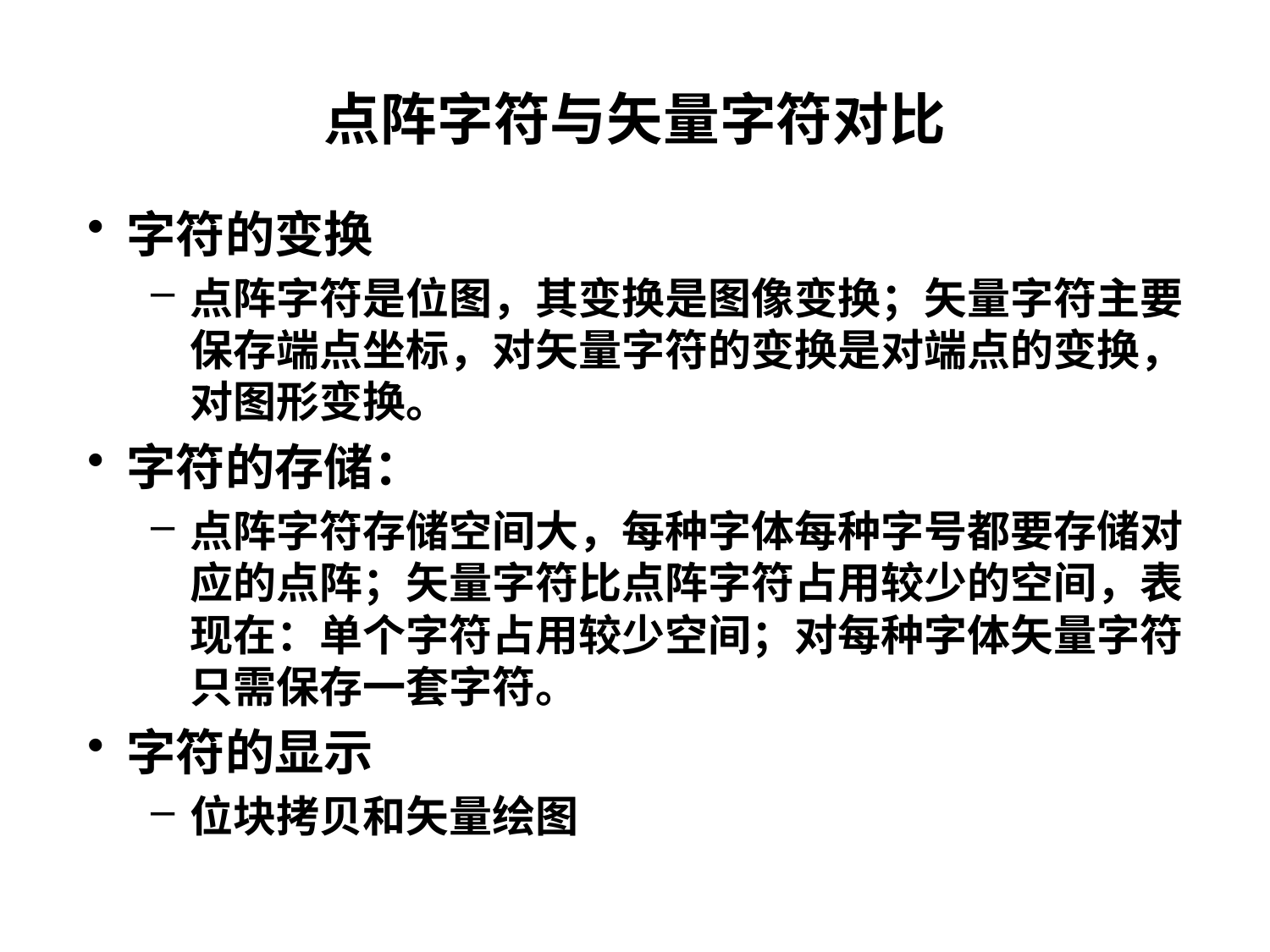

点阵字符与矢量字符对比
字符的变换
点阵字符是位图，其变换是图像变换；矢量字符主要保存端点坐标，对矢量字符的变换是对端点的变换，对图形变换。
字符的存储：
点阵字符存储空间大，每种字体每种字号都要存储对应的点阵；矢量字符比点阵字符占用较少的空间，表现在：单个字符占用较少空间；对每种字体矢量字符只需保存一套字符。
字符的显示
位块拷贝和矢量绘图